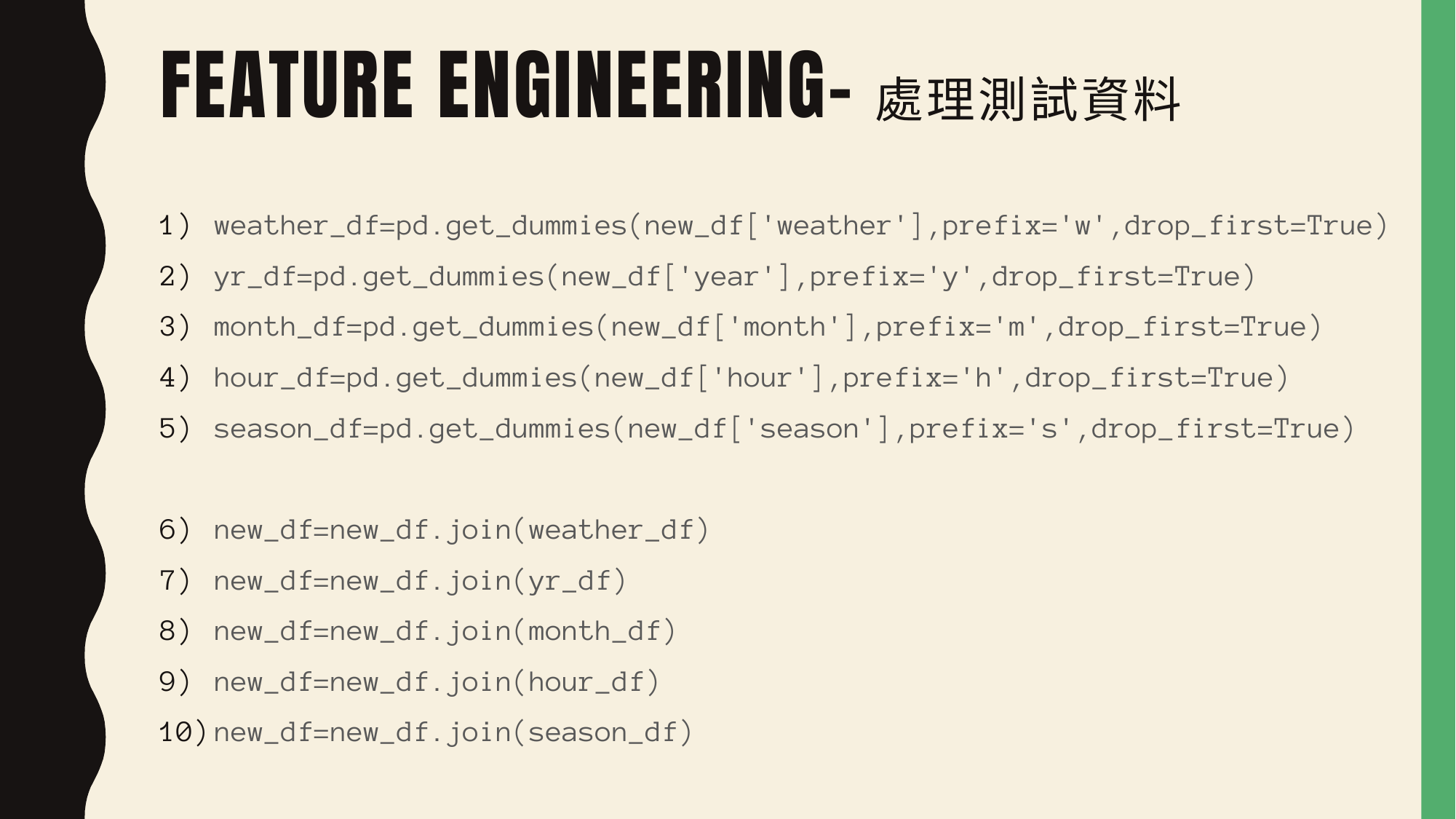

# Feature Engineering-處理測試資料
weather_df=pd.get_dummies(new_df['weather'],prefix='w',drop_first=True)
yr_df=pd.get_dummies(new_df['year'],prefix='y',drop_first=True)
month_df=pd.get_dummies(new_df['month'],prefix='m',drop_first=True)
hour_df=pd.get_dummies(new_df['hour'],prefix='h',drop_first=True)
season_df=pd.get_dummies(new_df['season'],prefix='s',drop_first=True)

new_df=new_df.join(weather_df)
new_df=new_df.join(yr_df)
new_df=new_df.join(month_df)
new_df=new_df.join(hour_df)
new_df=new_df.join(season_df)